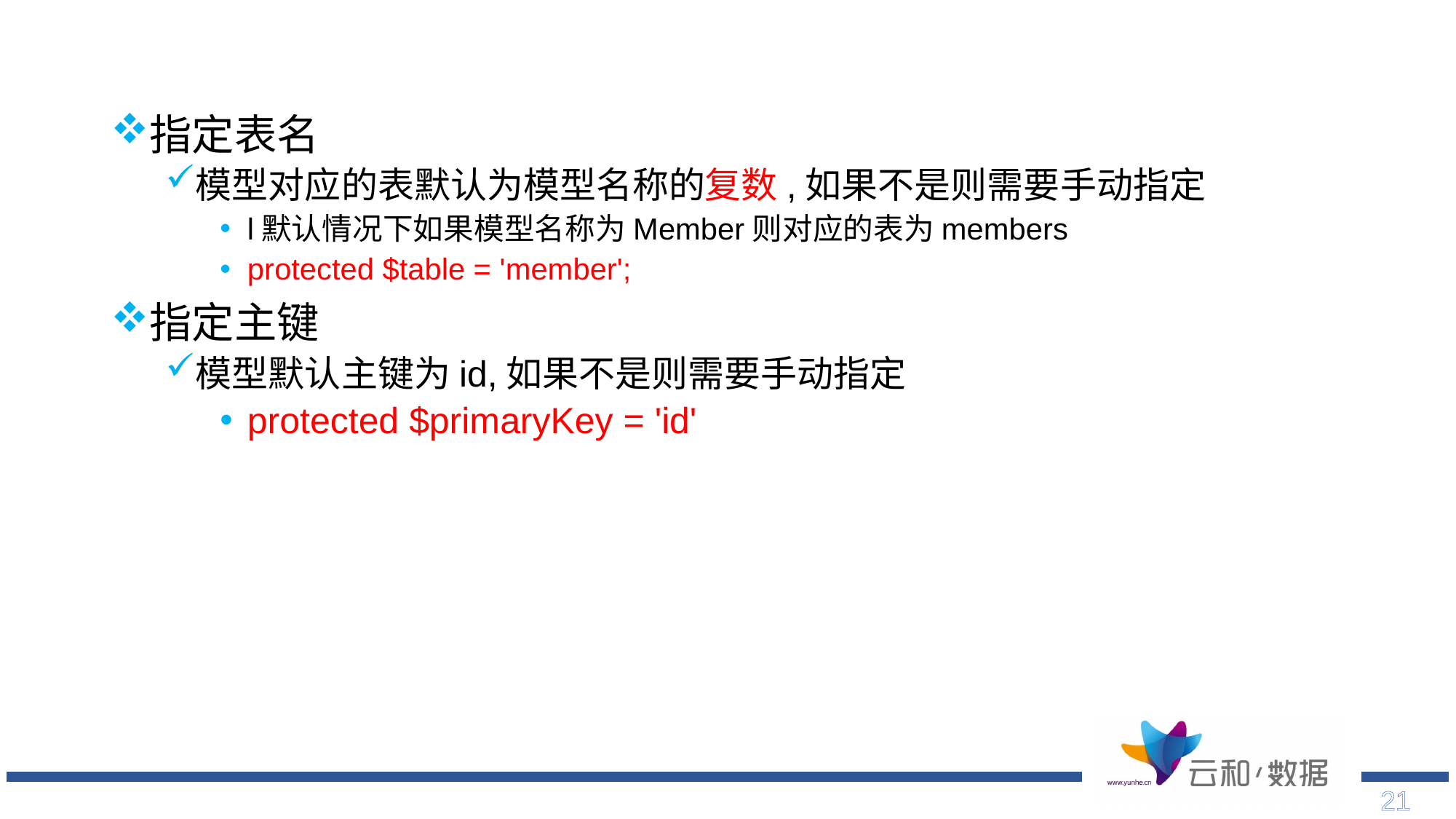

指定表名
模型对应的表默认为模型名称的复数,如果不是则需要手动指定
l默认情况下如果模型名称为Member则对应的表为members
protected $table = 'member';
指定主键
模型默认主键为id,如果不是则需要手动指定
protected $primaryKey = 'id'